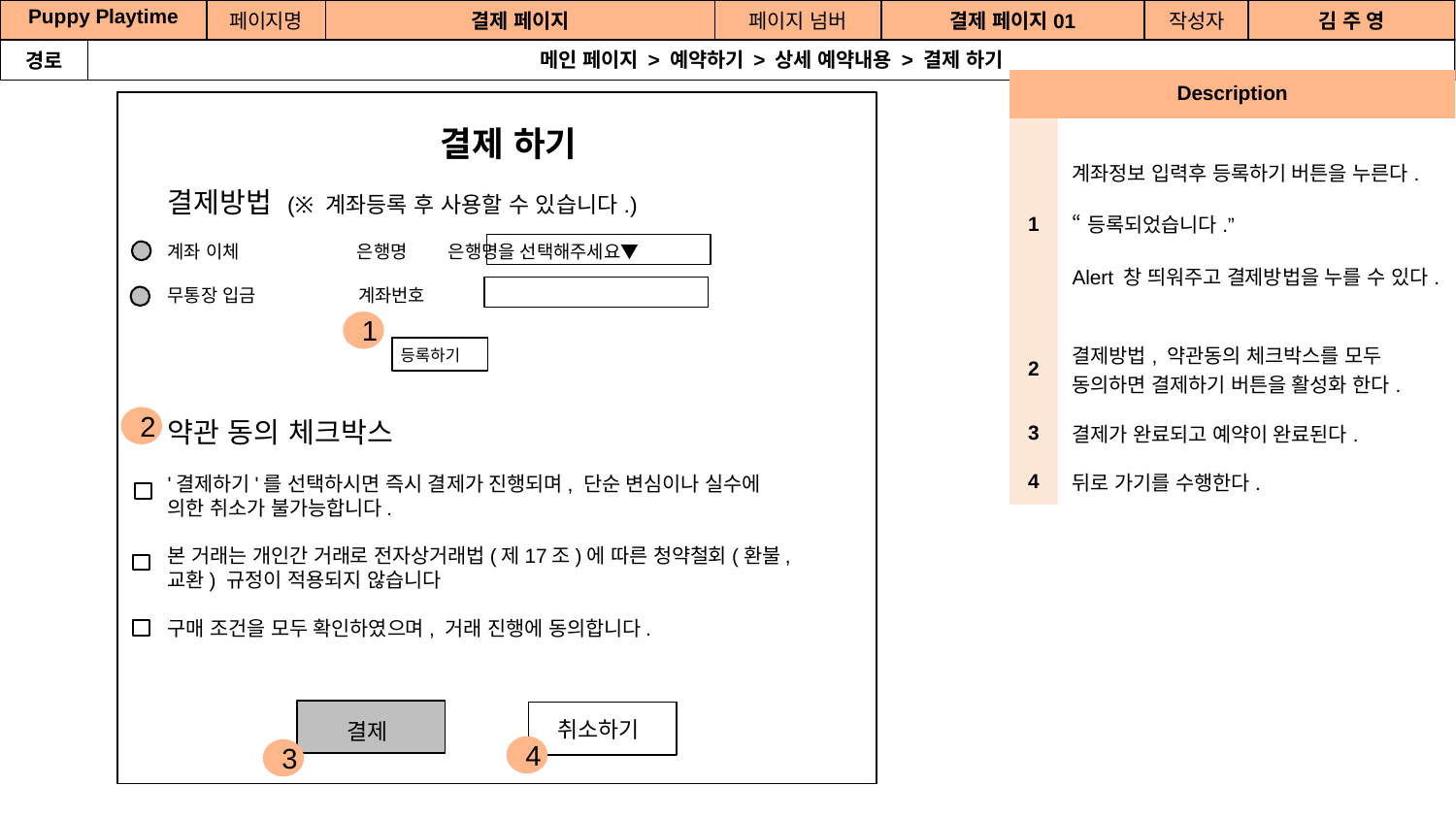

공간(오피스) 대여 시스템
| Puppy Playtime | 김 주 영 | 페이지명 | 결제 페이지 | 페이지 넘버 | 결제 페이지01 | 작성자 | 김 주 영 |
| --- | --- | --- | --- | --- | --- | --- | --- |
| 경로 | 메인 페이지 > 예약하기 > 상세 예약내용 > 결제 하기 | 김 주 영 | 김 주 영 | 김 주 영 | 김 주 영 | 김 주 영 | 김 주 영 |
| Description | 뒤로 가기를 수행한다. |
| --- | --- |
| 1 | 계좌정보 입력후 등록하기 버튼을 누른다. “등록되었습니다.” Alert 창 띄워주고 결제방법을 누를 수 있다. |
| 2 | 결제방법, 약관동의 체크박스를 모두 동의하면 결제하기 버튼을 활성화 한다. |
| 3 | 결제가 완료되고 예약이 완료된다. |
| 4 | 뒤로 가기를 수행한다. |

결제 하기
결제방법 (※ 계좌등록 후 사용할 수 있습니다.)

계좌 이체                       은행명        은행명을 선택해주세요▼

무통장 입금                    계좌번호

약관 동의 체크박스

'결제하기'를 선택하시면 즉시 결제가 진행되며, 단순 변심이나 실수에 의한 취소가 불가능합니다.

본 거래는 개인간 거래로 전자상거래법(제17조)에 따른 청약철회(환불,교환) 규정이 적용되지 않습니다

구매 조건을 모두 확인하였으며, 거래 진행에 동의합니다.

1

등록하기
2

결제

취소하기
4
3